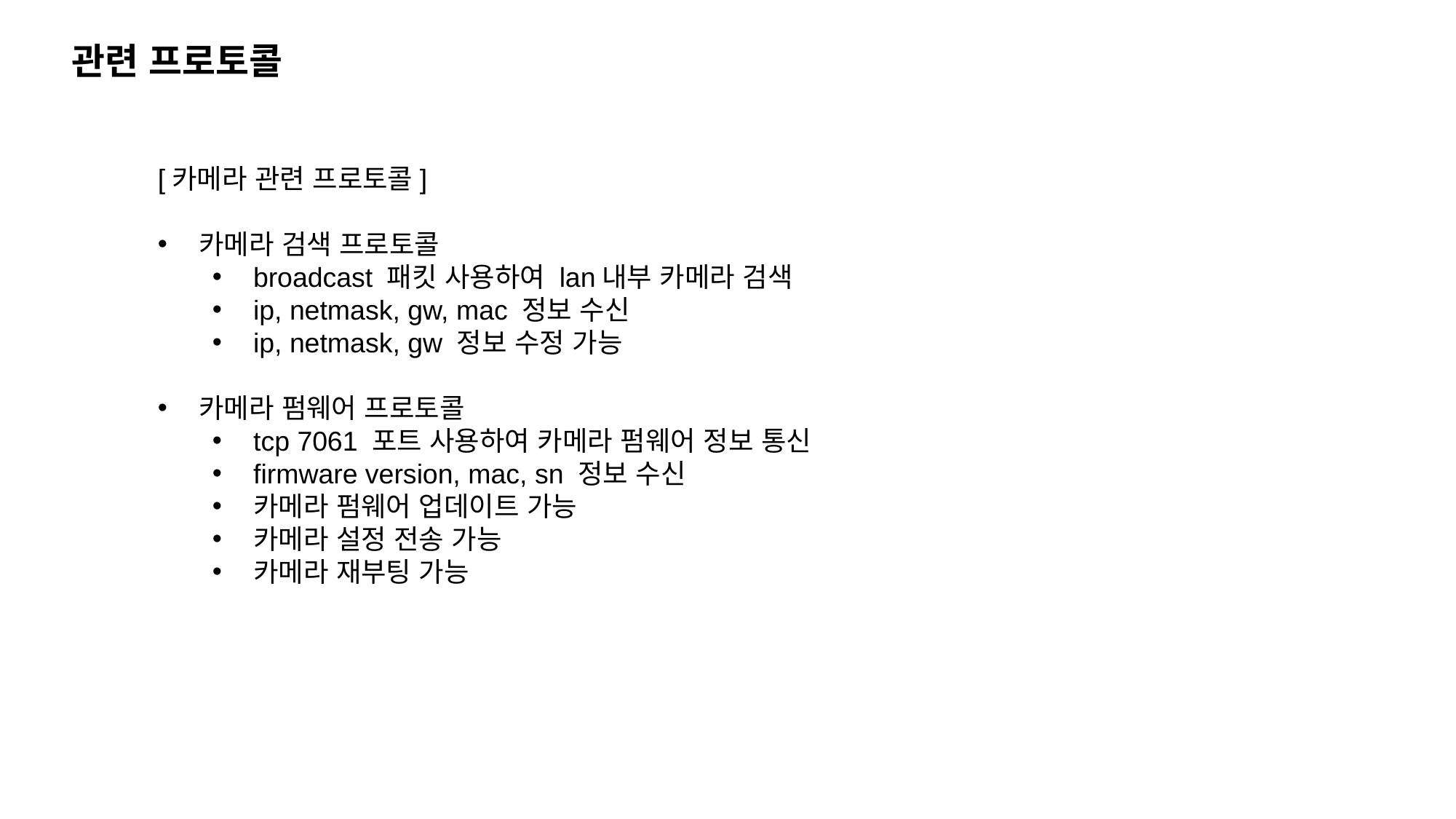

관련 프로토콜
[카메라 관련 프로토콜]

카메라 검색 프로토콜
broadcast 패킷 사용하여 lan내부 카메라 검색
ip, netmask, gw, mac 정보 수신
ip, netmask, gw 정보 수정 가능

카메라 펌웨어 프로토콜
tcp 7061 포트 사용하여 카메라 펌웨어 정보 통신
firmware version, mac, sn 정보 수신
카메라 펌웨어 업데이트 가능
카메라 설정 전송 가능
카메라 재부팅 가능